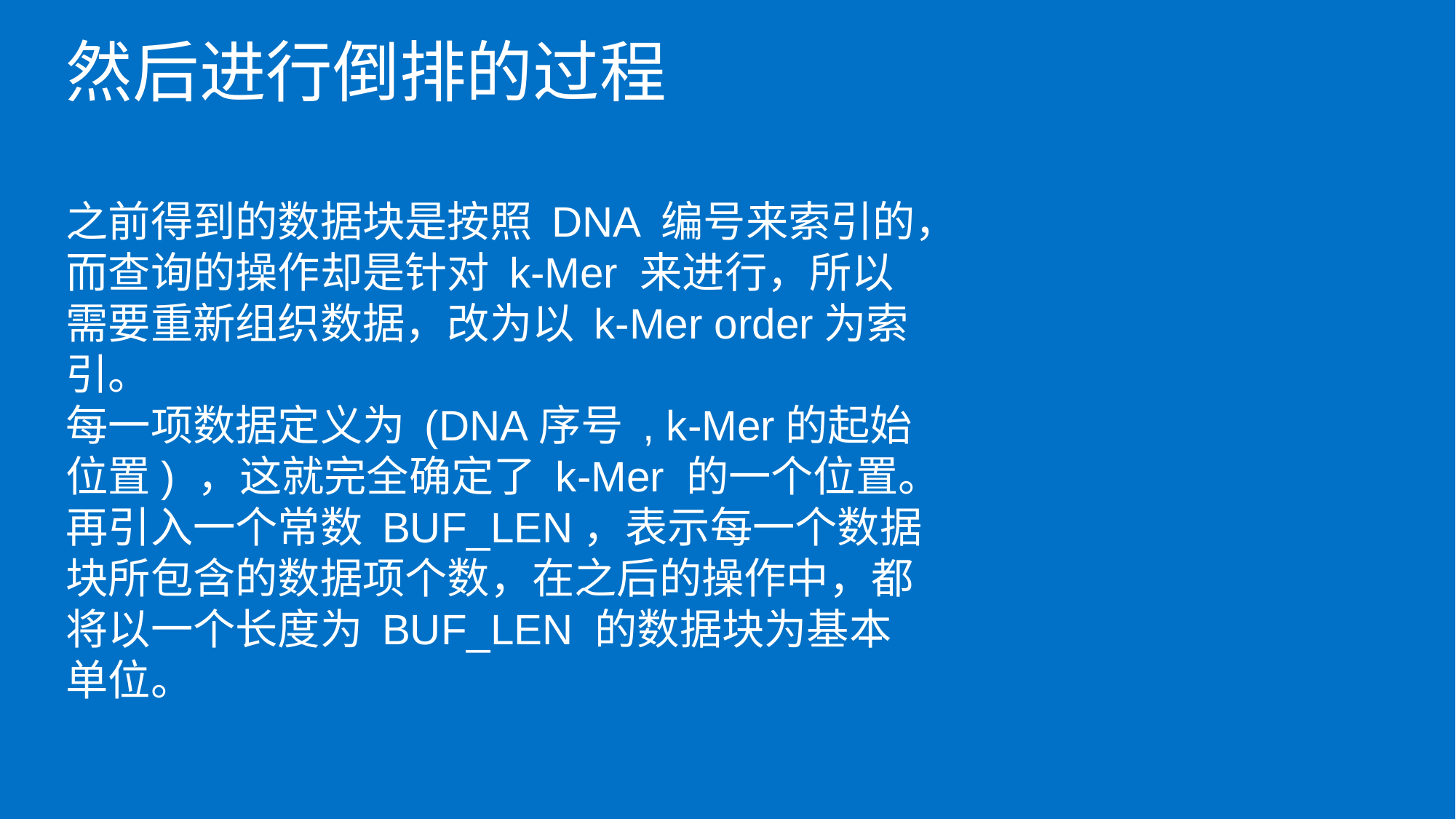

然后进行倒排的过程
之前得到的数据块是按照 DNA 编号来索引的，而查询的操作却是针对 k-Mer 来进行，所以需要重新组织数据，改为以 k-Mer order为索引。
每一项数据定义为 (DNA序号 , k-Mer的起始位置) ，这就完全确定了 k-Mer 的一个位置。
再引入一个常数 BUF_LEN，表示每一个数据块所包含的数据项个数，在之后的操作中，都将以一个长度为 BUF_LEN 的数据块为基本单位。